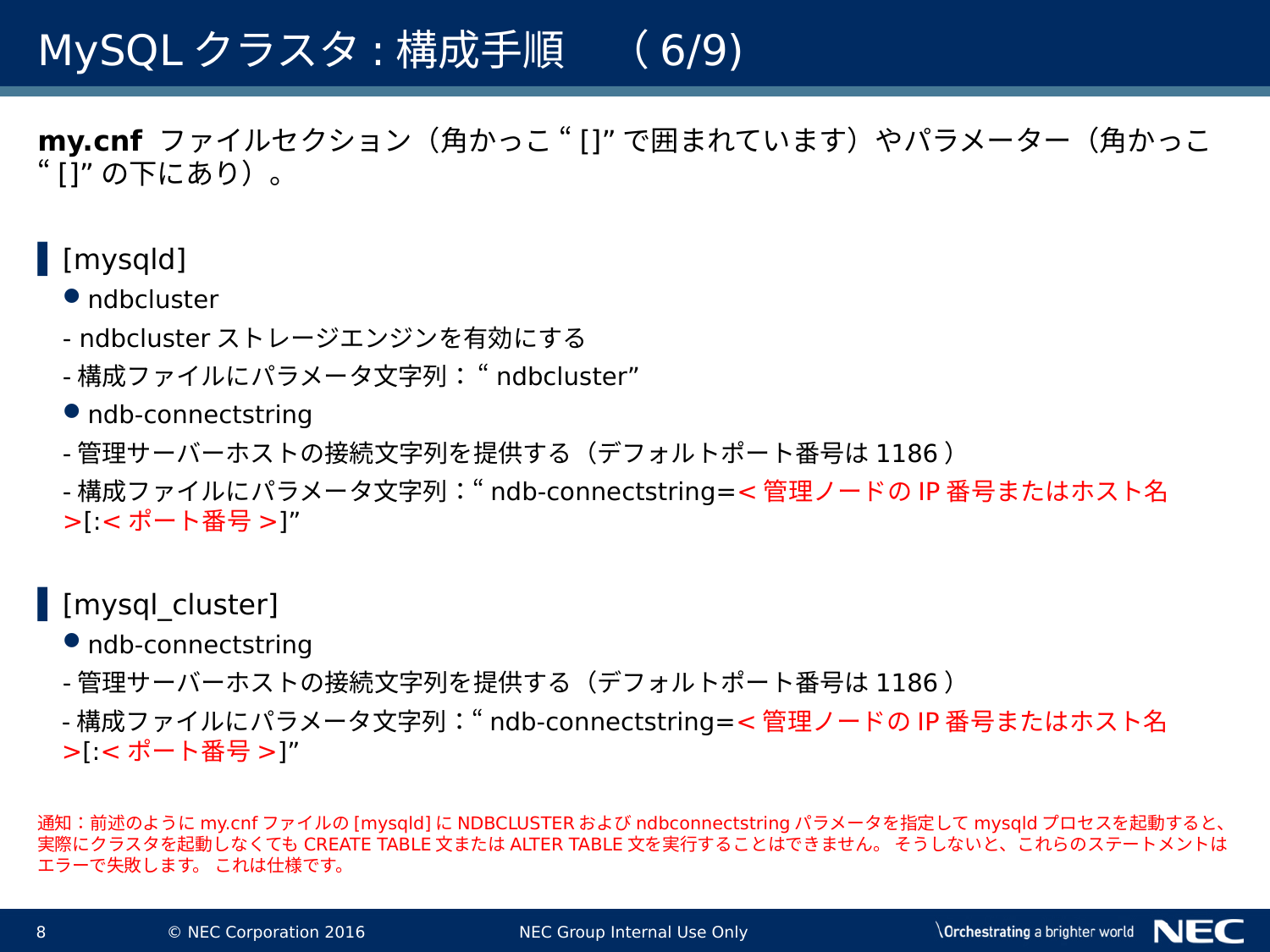

# MySQLクラスタ:構成手順　（6/9)
my.cnf ファイルセクション（角かっこ “[]”で囲まれています）やパラメーター（角かっこ “[]”の下にあり）。

[mysqld]
ndbcluster
- ndbclusterストレージエンジンを有効にする
-構成ファイルにパラメータ文字列： “ndbcluster”
ndb-connectstring
-管理サーバーホストの接続文字列を提供する（デフォルトポート番号は1186）
-構成ファイルにパラメータ文字列：“ndb-connectstring=<管理ノードのIP番号またはホスト名>[:<ポート番号>]”

[mysql_cluster]
ndb-connectstring
-管理サーバーホストの接続文字列を提供する（デフォルトポート番号は1186）
-構成ファイルにパラメータ文字列：“ndb-connectstring=<管理ノードのIP番号またはホスト名>[:<ポート番号>]”

通知：前述のようにmy.cnfファイルの[mysqld]にNDBCLUSTERおよびndbconnectstringパラメータを指定してmysqldプロセスを起動すると、実際にクラスタを起動しなくてもCREATE TABLE文またはALTER TABLE文を実行することはできません。 そうしないと、これらのステートメントはエラーで失敗します。 これは仕様です。